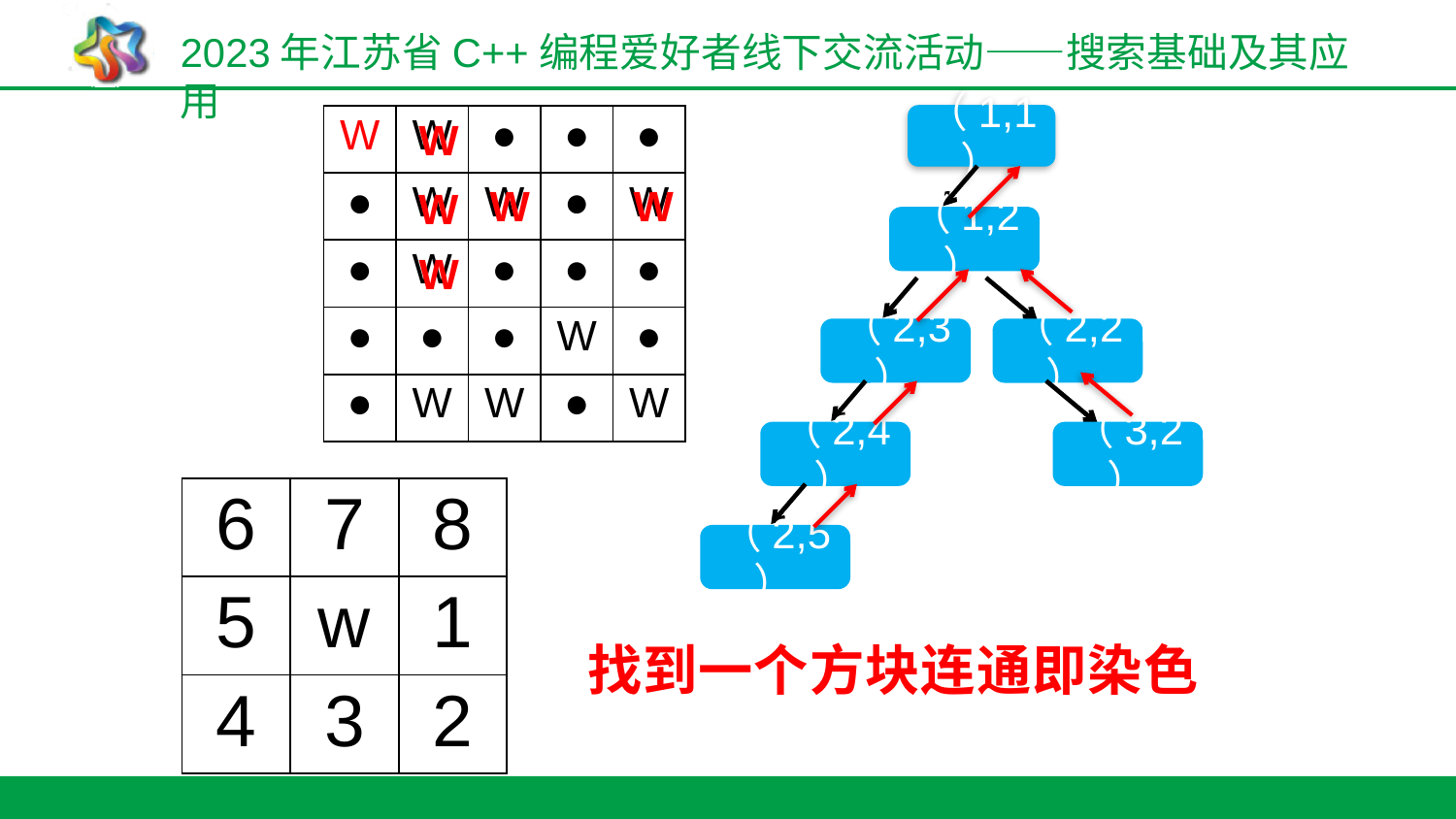

| W | W | ● | ● | ● |
| --- | --- | --- | --- | --- |
| ● | W | W | ● | W |
| ● | W | ● | ● | ● |
| ● | ● | ● | W | ● |
| ● | W | W | ● | W |
W
（1,1）
W
W
W
（1,2）
W
（2,3）
（2,2）
（2,4）
（3,2）
| 6 | 7 | 8 |
| --- | --- | --- |
| 5 | w | 1 |
| 4 | 3 | 2 |
（2,5）
找到一个方块连通即染色